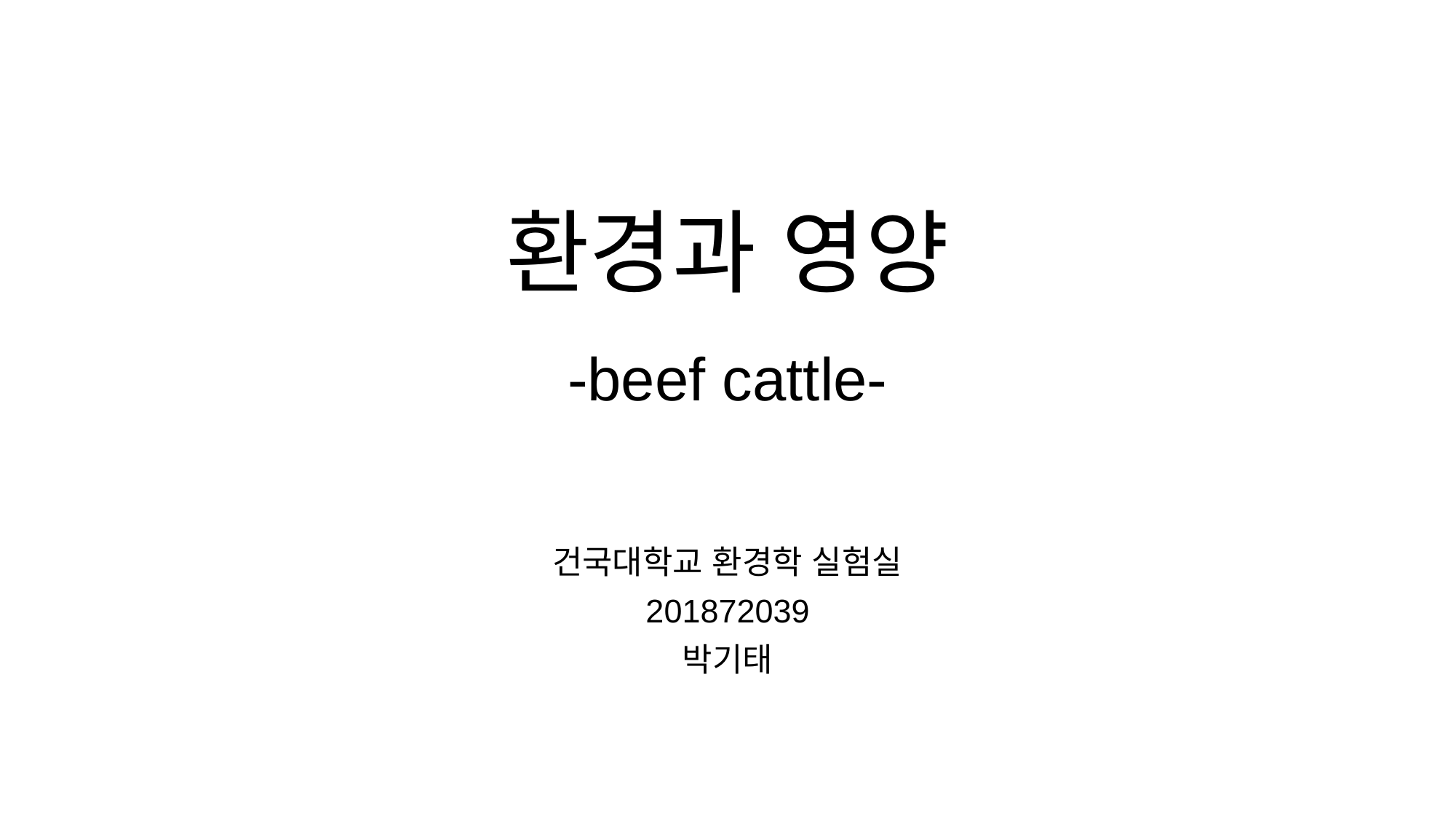

# 환경과 영양 -beef cattle-

건국대학교 환경학 실험실
201872039
박기태